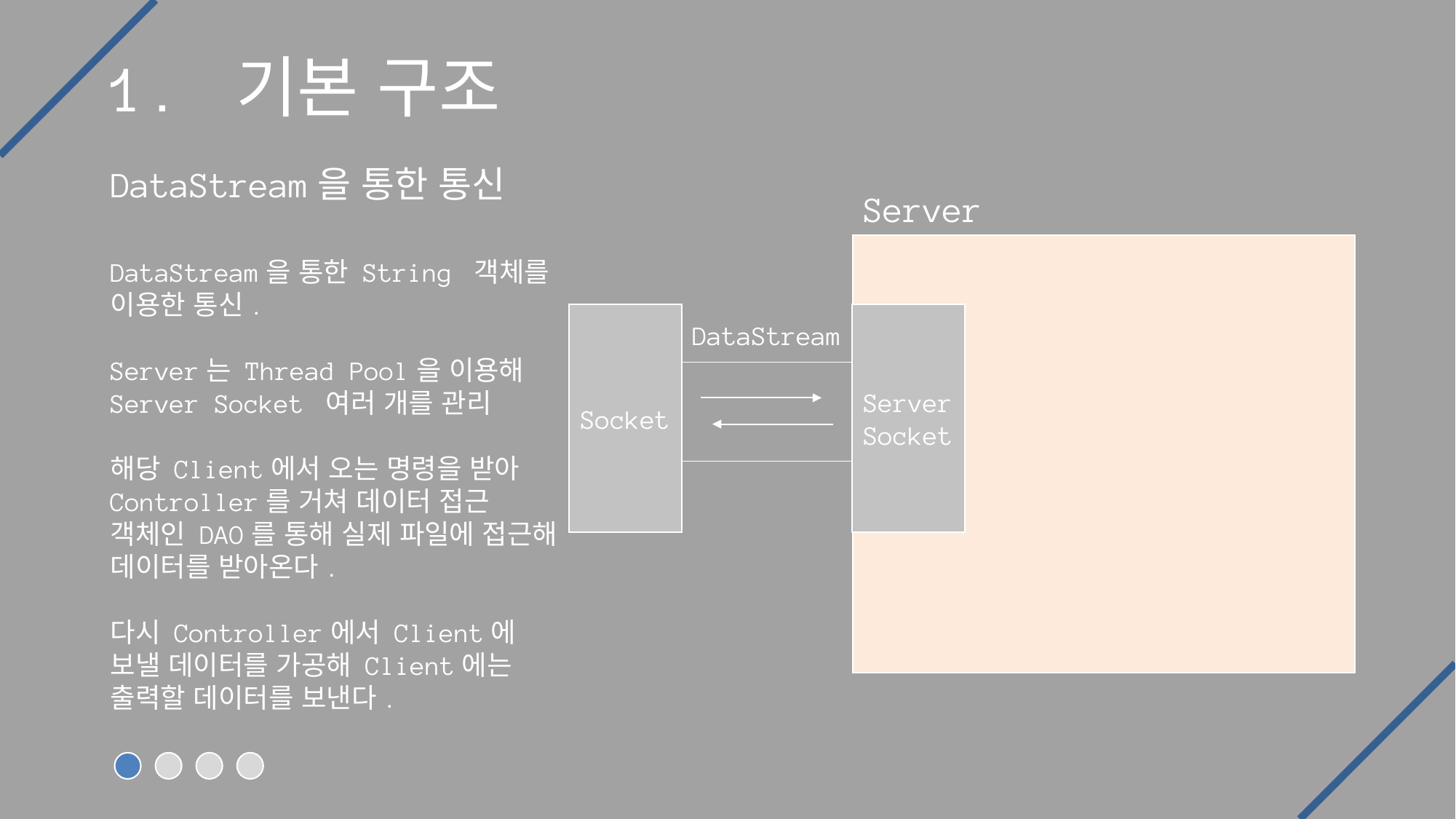

# 1. 기본 구조
DataStream을 통한 통신
Server

DataStream을 통한 String 객체를 이용한 통신.

Server는 Thread Pool을 이용해 Server Socket 여러 개를 관리

해당 Client에서 오는 명령을 받아 Controller를 거쳐 데이터 접근 객체인 DAO를 통해 실제 파일에 접근해 데이터를 받아온다.

다시 Controller에서 Client에 보낼 데이터를 가공해 Client에는 출력할 데이터를 보낸다.
Socket
Server Socket
DataStream